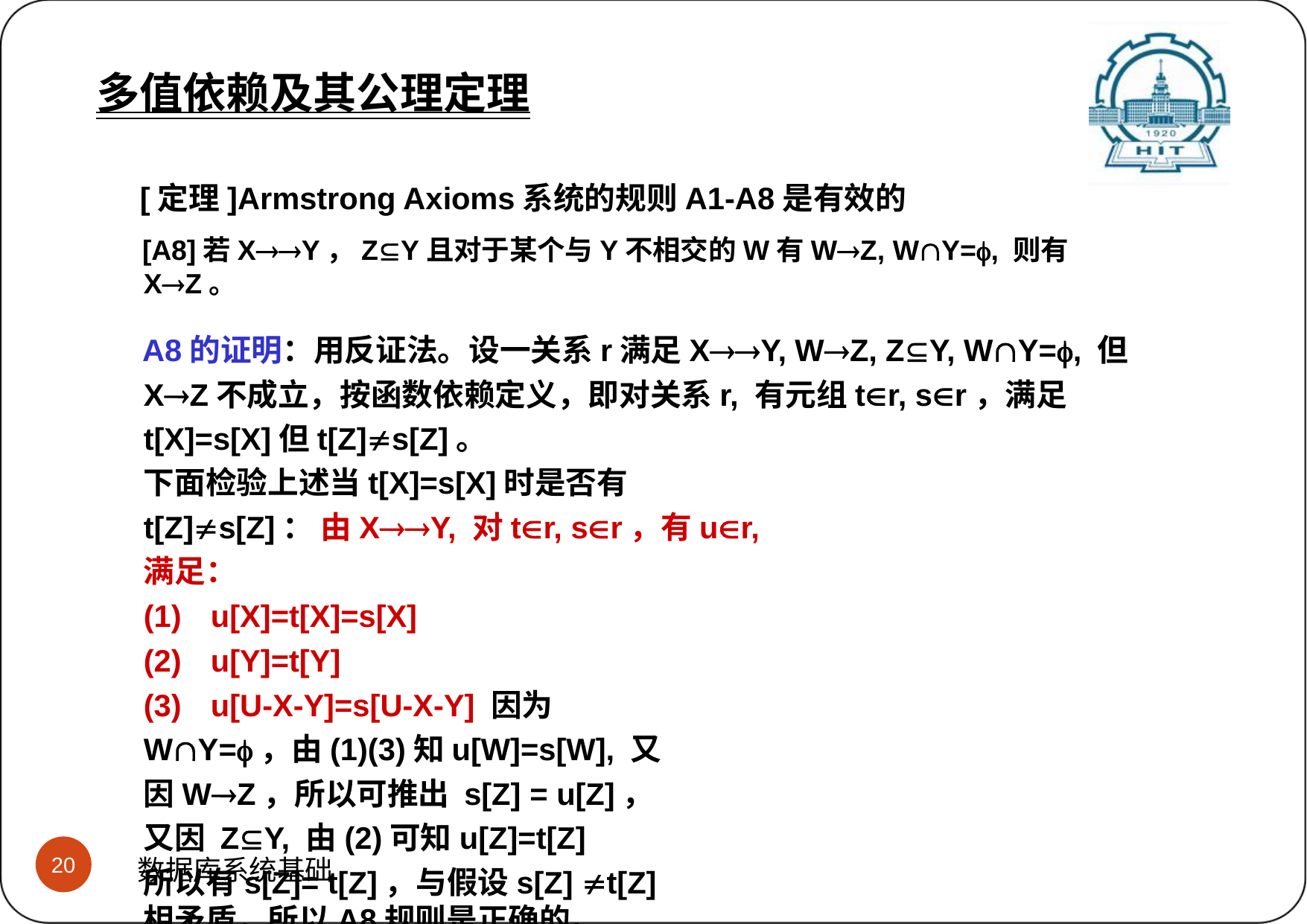

# 多值依赖
(2)多值依赖的Armstrong公理的证明
多值依赖及其公理定理
[定理]Armstrong Axioms系统的规则A1-A8是有效的
[A8]若X→→Y，Z⊆Y且对于某个与Y不相交的W有W→Z, W∩Y=φ, 则有X→Z。
A8的证明：用反证法。设一关系r满足X→→Y, W→Z, Z⊆Y, W∩Y=φ, 但 X→Z不成立，按函数依赖定义，即对关系r, 有元组t∈r, s∈r，满足 t[X]=s[X]但t[Z]≠s[Z]。
下面检验上述当t[X]=s[X]时是否有t[Z]≠s[Z]： 由X→→Y, 对t∈r, s∈r，有u∈r, 满足：
(1)	u[X]=t[X]=s[X]
(2)	u[Y]=t[Y]
(3)	u[U-X-Y]=s[U-X-Y] 因为W∩Y=φ，由(1)(3)知u[W]=s[W], 又因W→Z，所以可推出 s[Z] = u[Z]， 又因 Z⊆Y, 由(2)可知u[Z]=t[Z]
所以有s[Z]= t[Z]，与假设s[Z] ≠t[Z]相矛盾，所以A8规则是正确的。